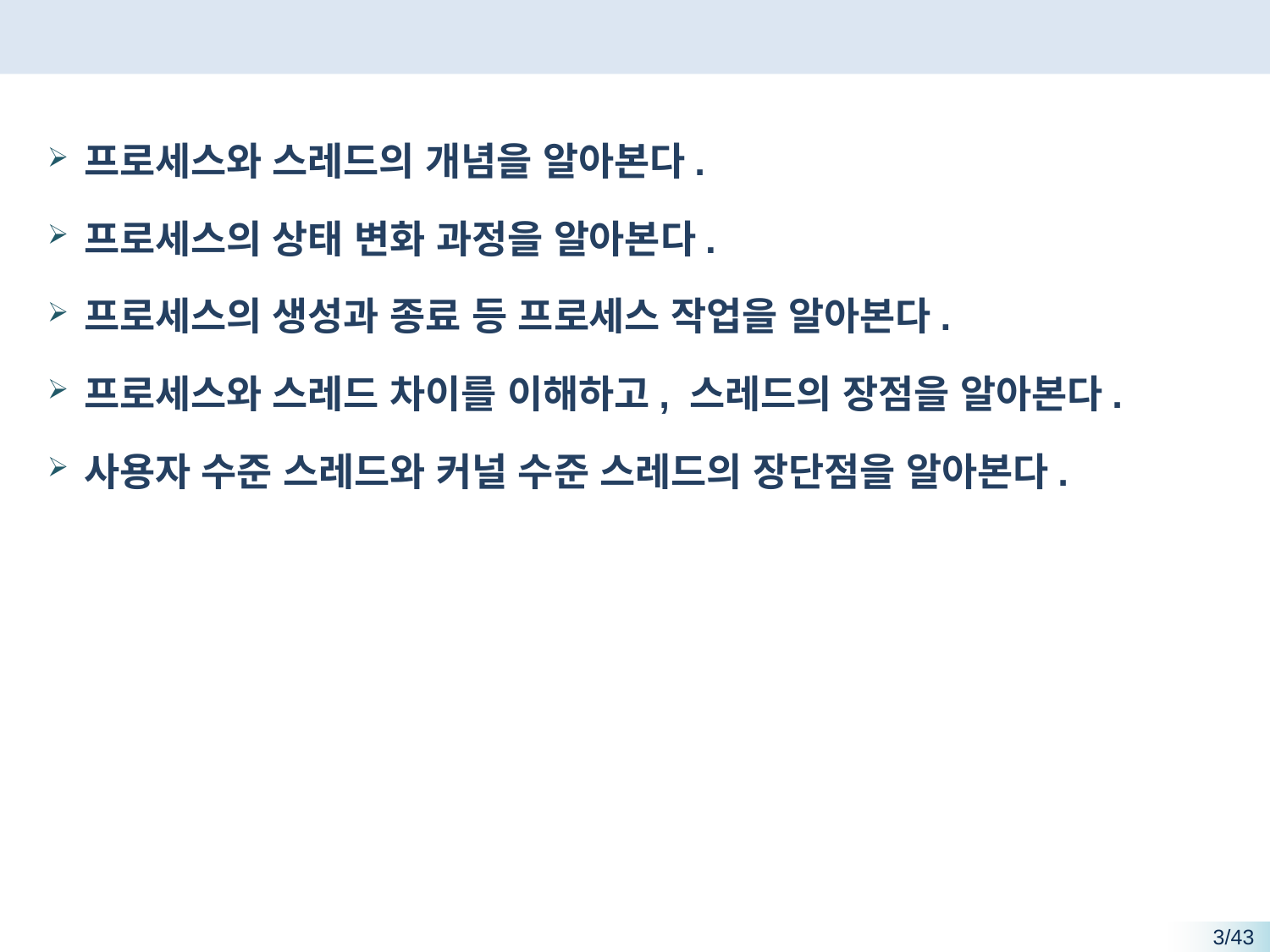

#
프로세스와 스레드의 개념을 알아본다.
프로세스의 상태 변화 과정을 알아본다.
프로세스의 생성과 종료 등 프로세스 작업을 알아본다.
프로세스와 스레드 차이를 이해하고, 스레드의 장점을 알아본다.
사용자 수준 스레드와 커널 수준 스레드의 장단점을 알아본다.